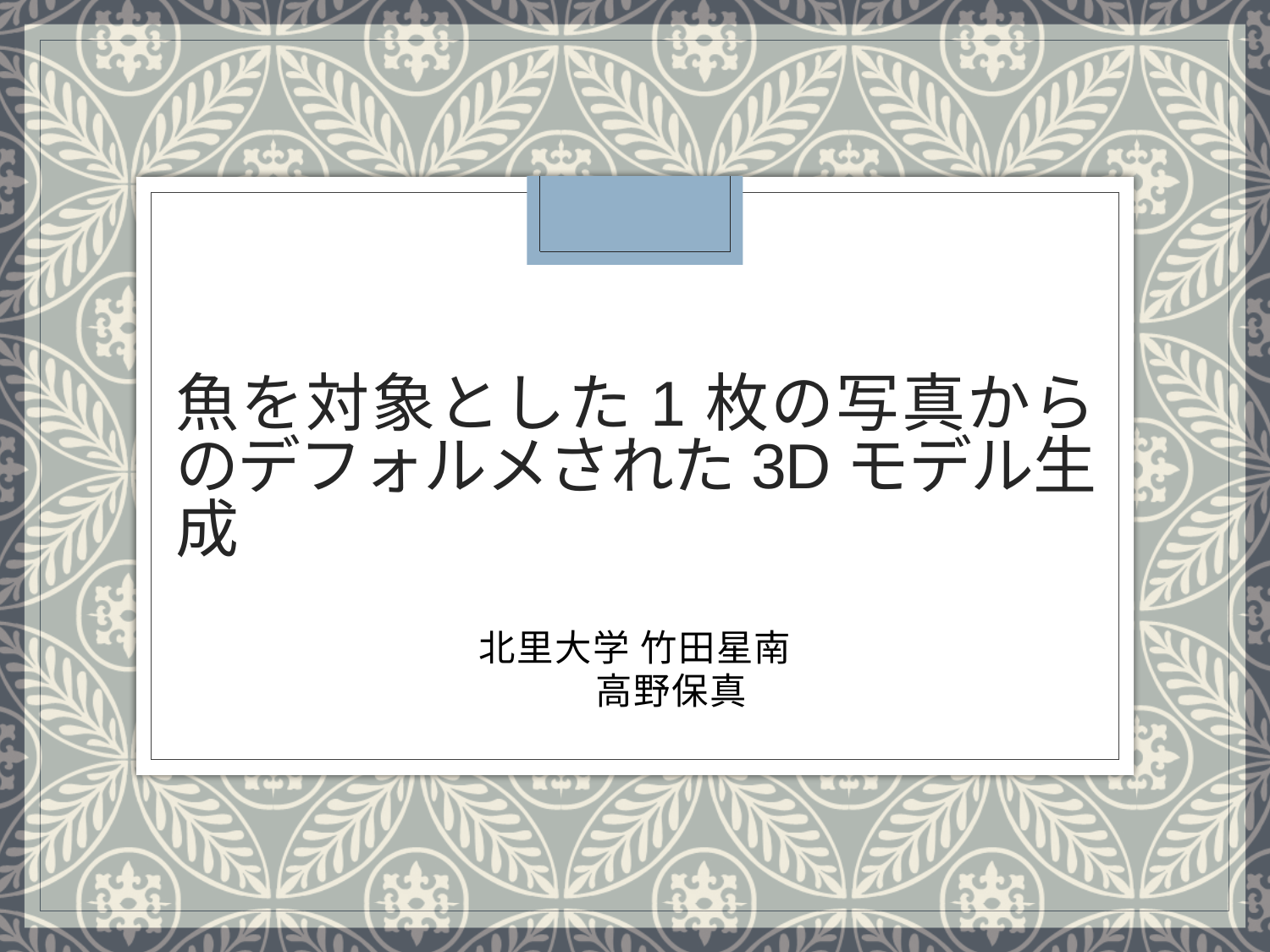

# 魚を対象とした1枚の写真からのデフォルメされた3Dモデル生成
北里大学 竹田星南
       高野保真